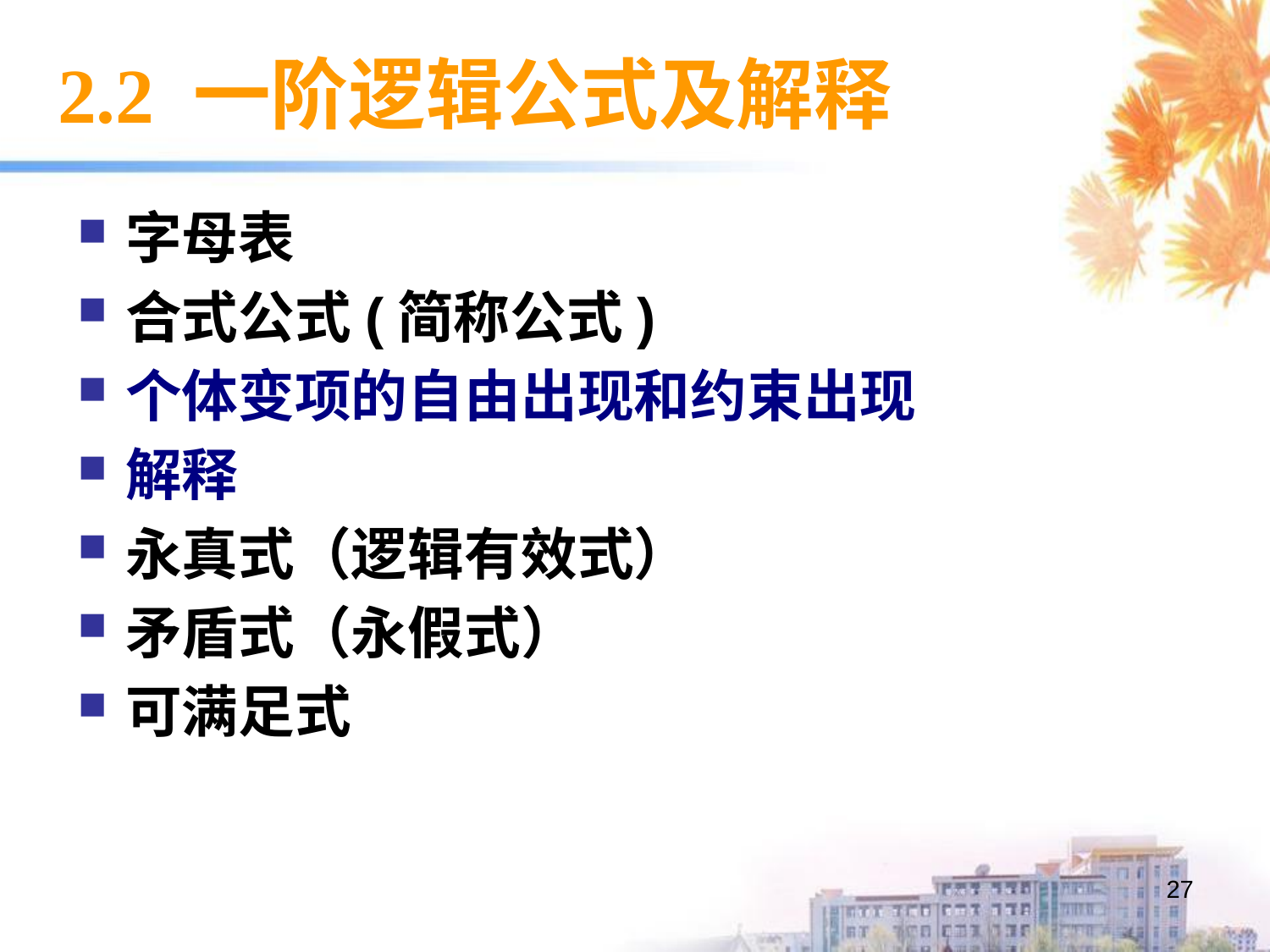

# 2.2 一阶逻辑公式及解释
字母表
合式公式(简称公式)
个体变项的自由出现和约束出现
解释
永真式（逻辑有效式）
矛盾式（永假式）
可满足式
27